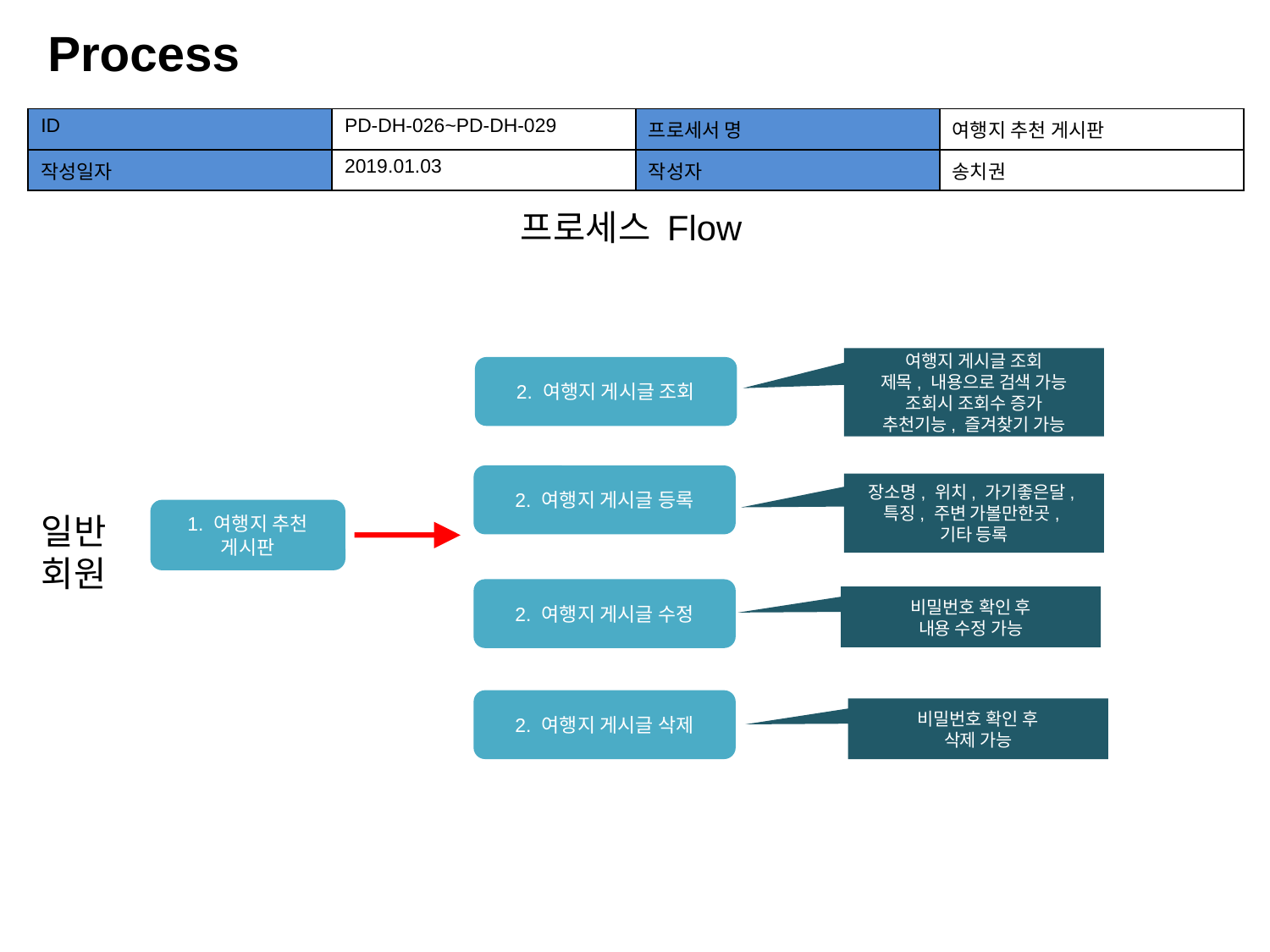

Process

| ID | PD-DH-026~PD-DH-029 | 프로세서 명 | 여행지 추천 게시판 |
| --- | --- | --- | --- |
| 작성일자 | 2019.01.03 | 작성자 | 송치권 |
프로세스 Flow
여행지 게시글 조회
제목, 내용으로 검색 가능
조회시 조회수 증가
추천기능, 즐겨찾기 가능
2. 여행지 게시글 조회
2. 여행지 게시글 등록
장소명, 위치, 가기좋은달,
특징, 주변 가볼만한곳,
기타 등록
1. 여행지 추천
게시판
일반
회원
2. 여행지 게시글 수정
비밀번호 확인 후
내용 수정 가능
2. 여행지 게시글 삭제
비밀번호 확인 후
삭제 가능